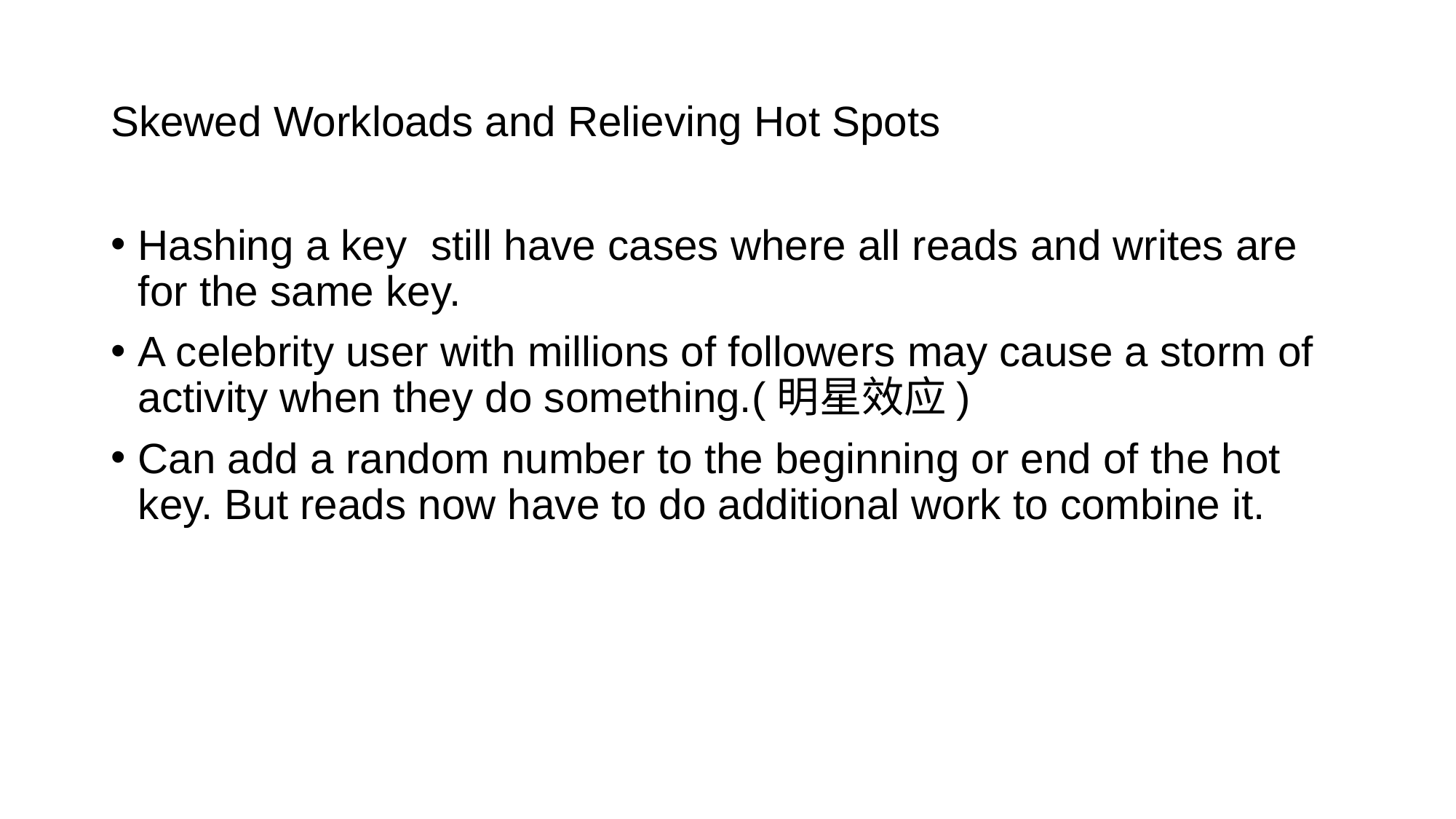

# Skewed Workloads and Relieving Hot Spots
Hashing a key  still have cases where all reads and writes are for the same key.
A celebrity user with millions of followers may cause a storm of activity when they do something.(明星效应)
Can add a random number to the beginning or end of the hot key. But reads now have to do additional work to combine it.